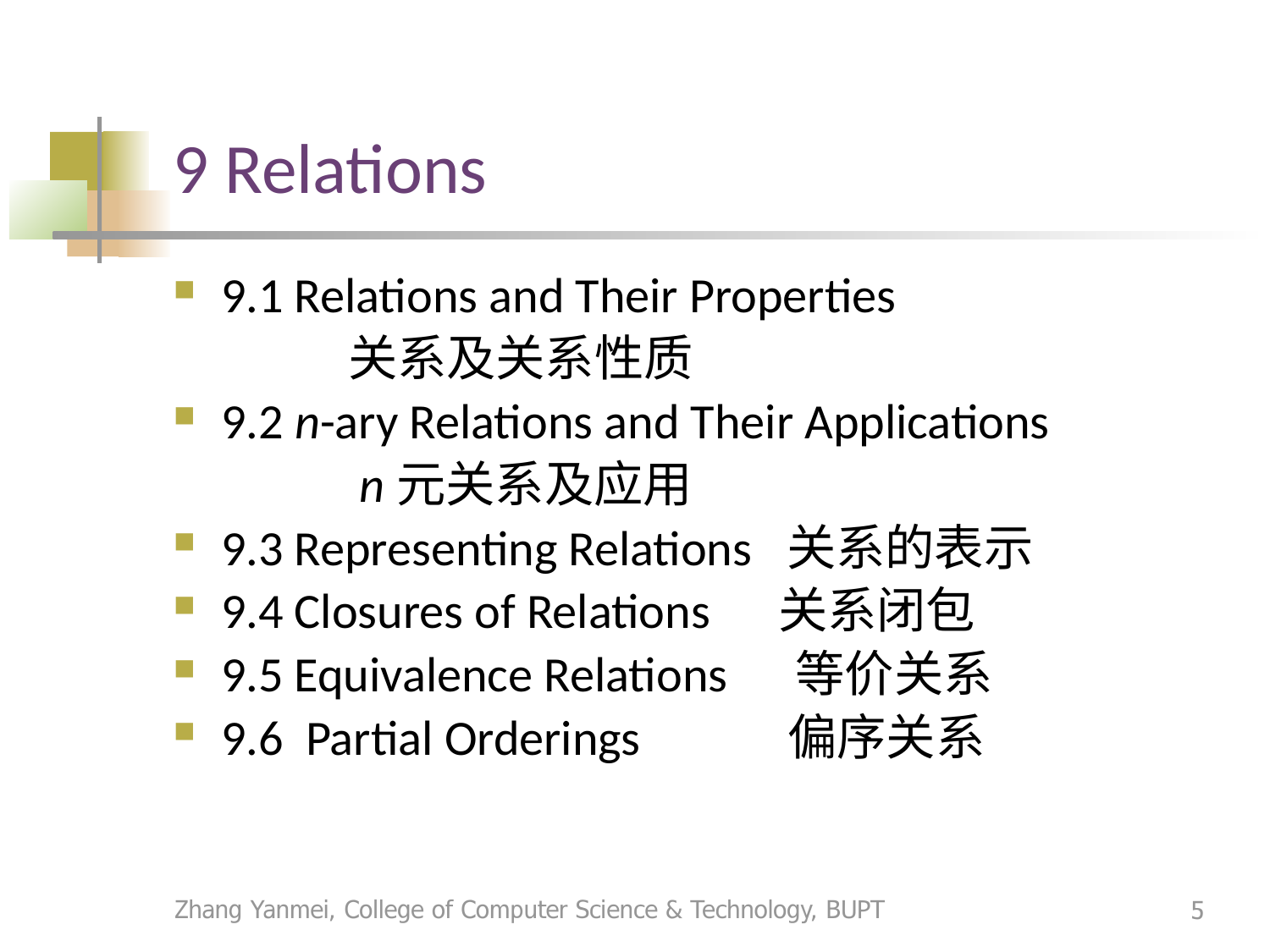

# 9 Relations
9.1 Relations and Their Properties
		关系及关系性质
9.2 n-ary Relations and Their Applications
		 n元关系及应用
9.3 Representing Relations  关系的表示
9.4 Closures of Relations     关系闭包
9.5 Equivalence Relations     等价关系
9.6  Partial Orderings            偏序关系
Zhang Yanmei, College of Computer Science & Technology, BUPT
5